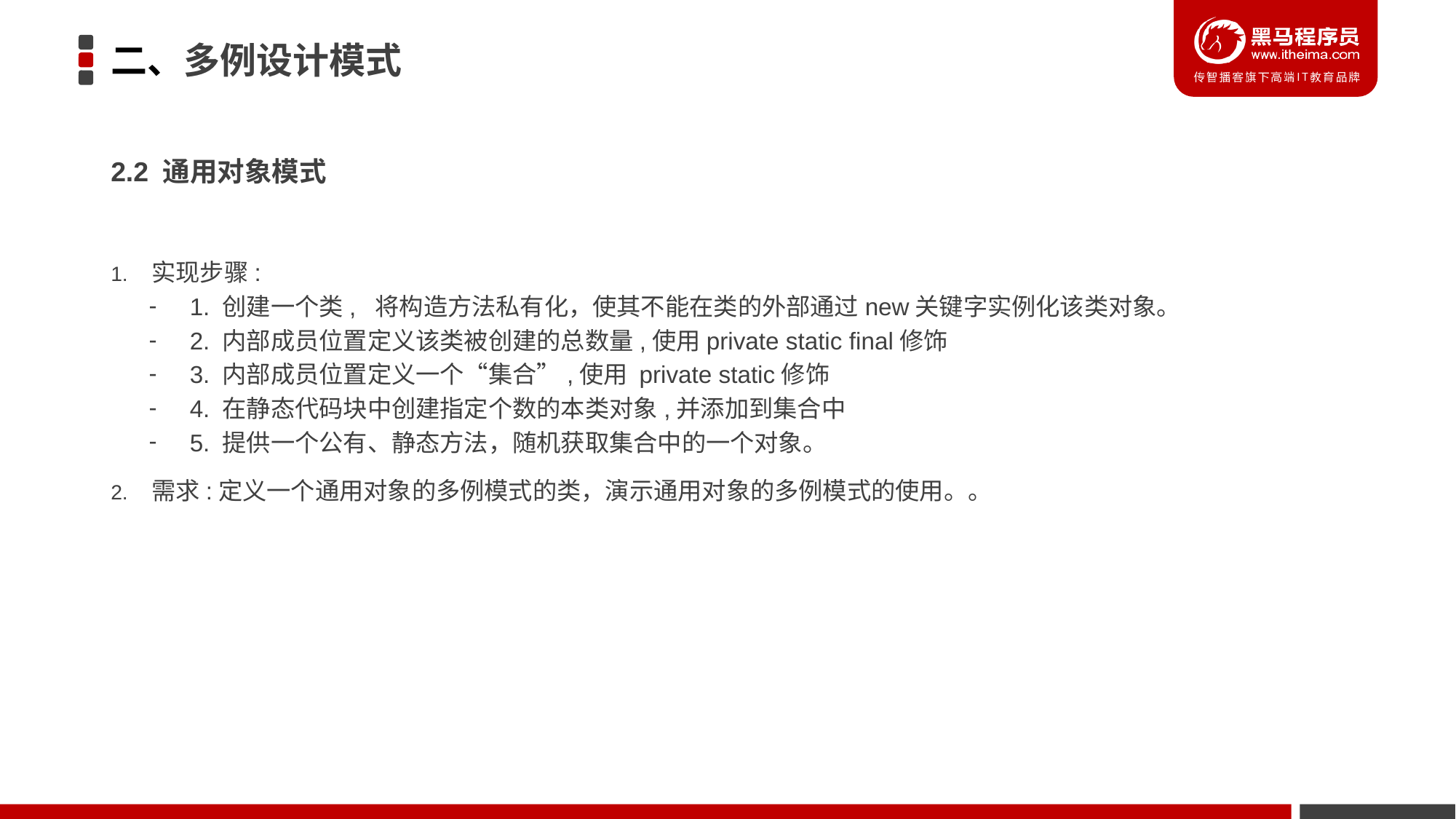

# 二、多例设计模式
2.2 通用对象模式
实现步骤:
1. 创建一个类,  将构造方法私有化，使其不能在类的外部通过new关键字实例化该类对象。
2. 内部成员位置定义该类被创建的总数量,使用private static final修饰
3. 内部成员位置定义一个“集合”,使用 private static修饰
4. 在静态代码块中创建指定个数的本类对象,并添加到集合中
5. 提供一个公有、静态方法，随机获取集合中的一个对象。
需求:定义一个通用对象的多例模式的类，演示通用对象的多例模式的使用。。